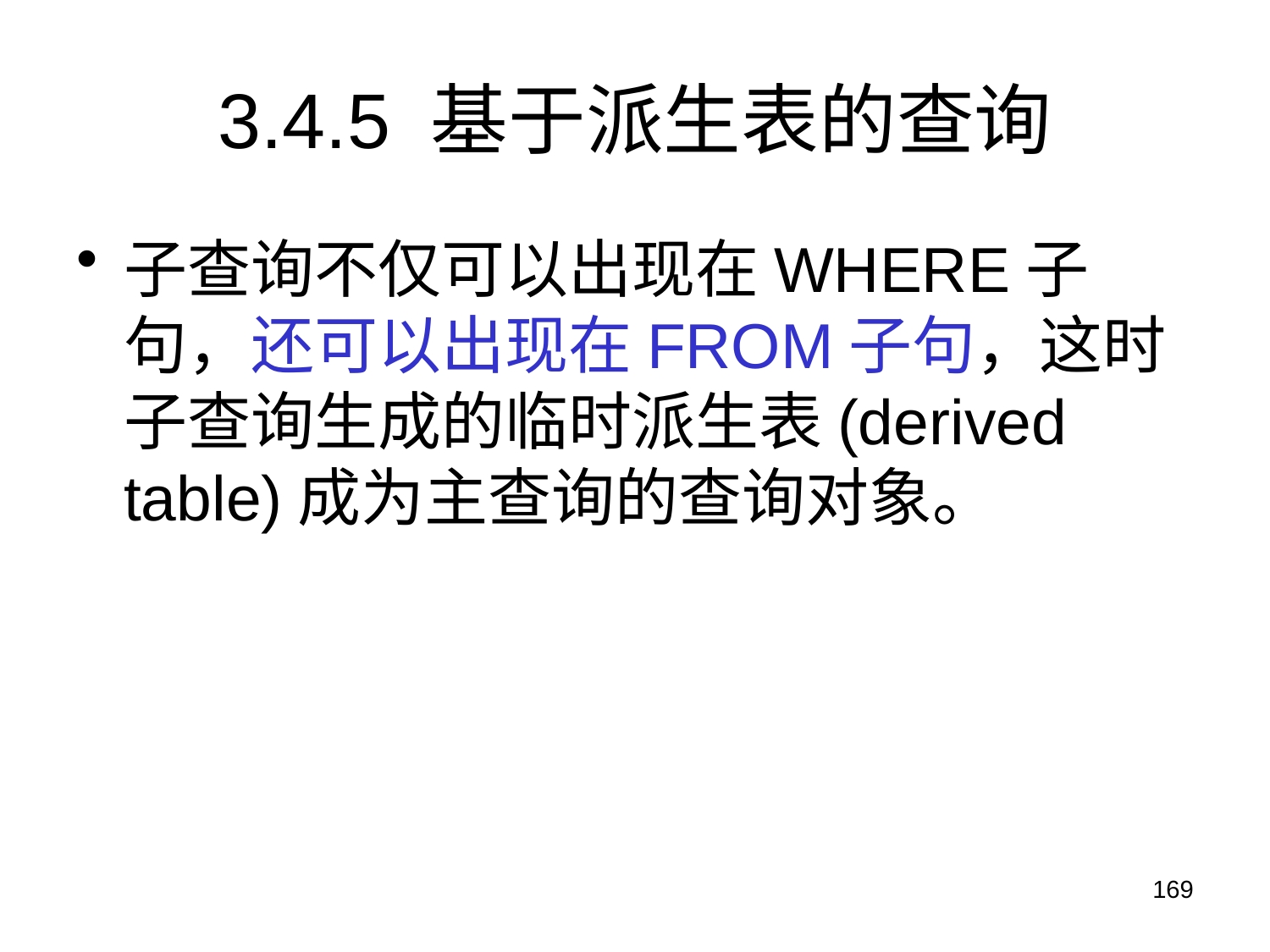

# 3.4.5 基于派生表的查询
子查询不仅可以出现在WHERE子句，还可以出现在FROM子句，这时子查询生成的临时派生表(derived table)成为主查询的查询对象。
169